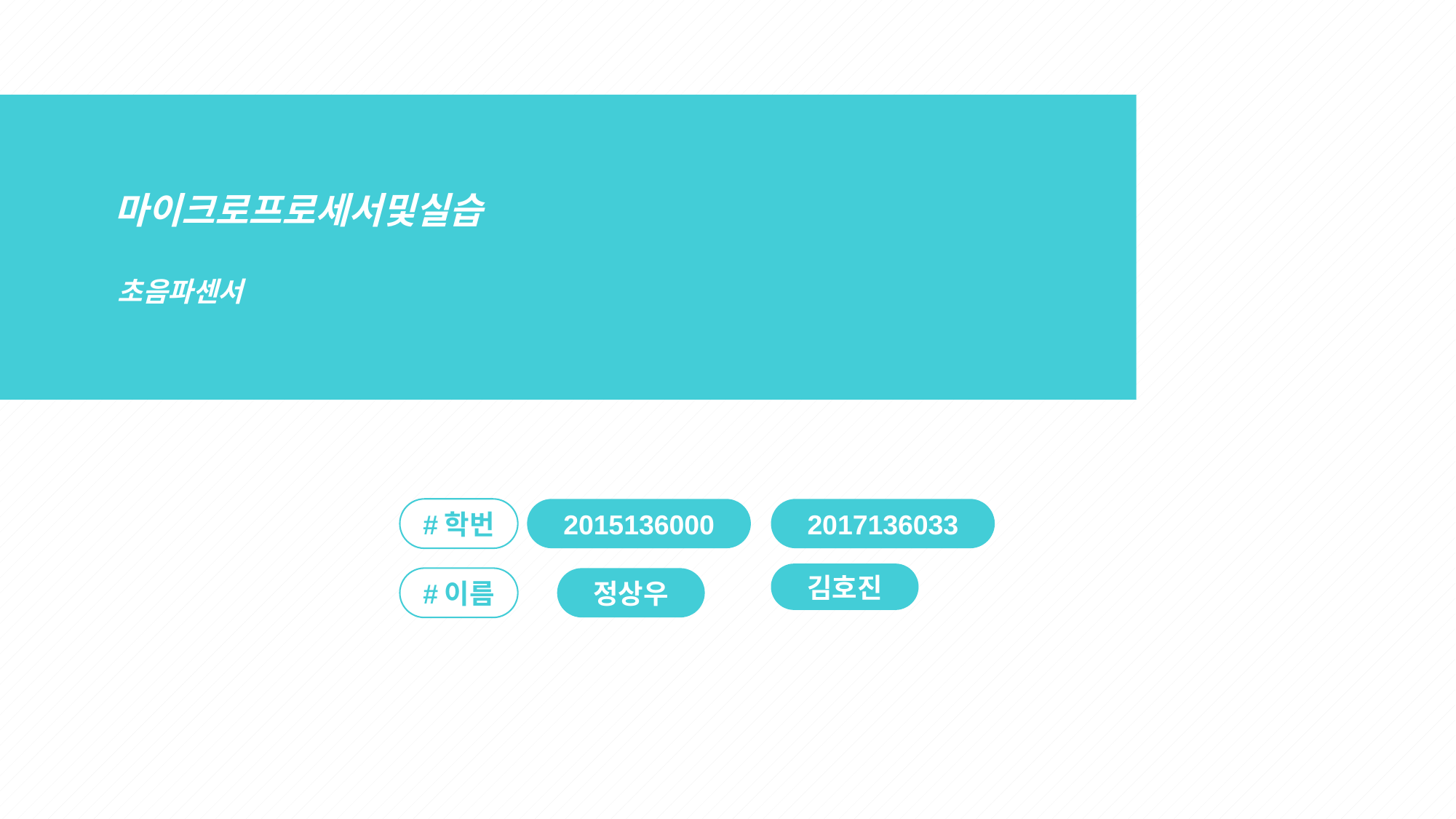

마이크로프로세서및실습

      초음파센서
#학번
2015136000
2017136033
김호진
#이름
정상우